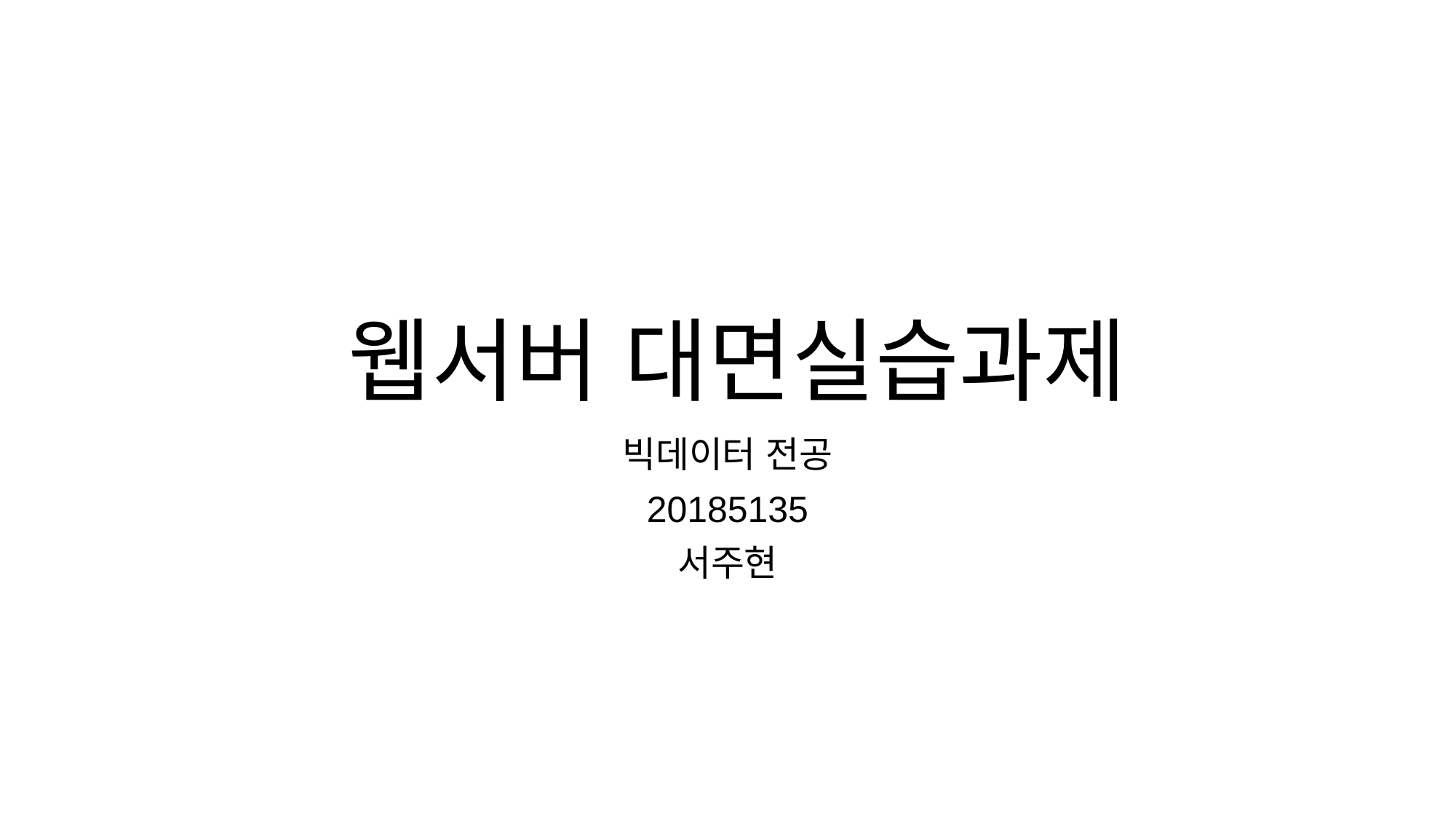

# 웹서버 대면실습과제
빅데이터 전공
20185135
서주현